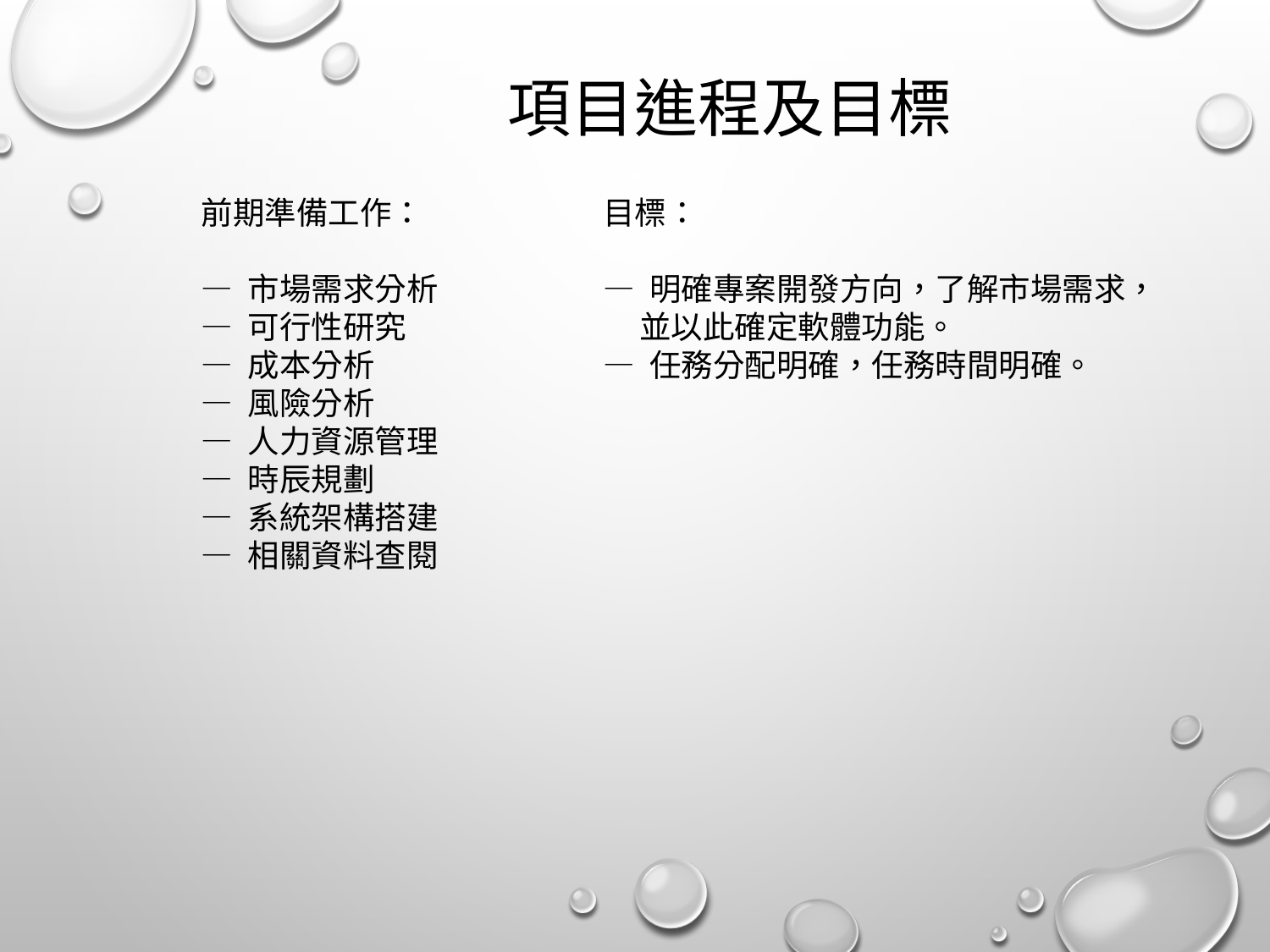

# 項目進程及目標
前期準備工作：

— 市場需求分析
— 可行性研究
— 成本分析
— 風險分析
— 人力資源管理
— 時辰規劃
— 系統架構搭建
— 相關資料查閱

目標：

— 明確專案開發方向，了解市場需求，
    並以此確定軟體功能。
— 任務分配明確，任務時間明確。